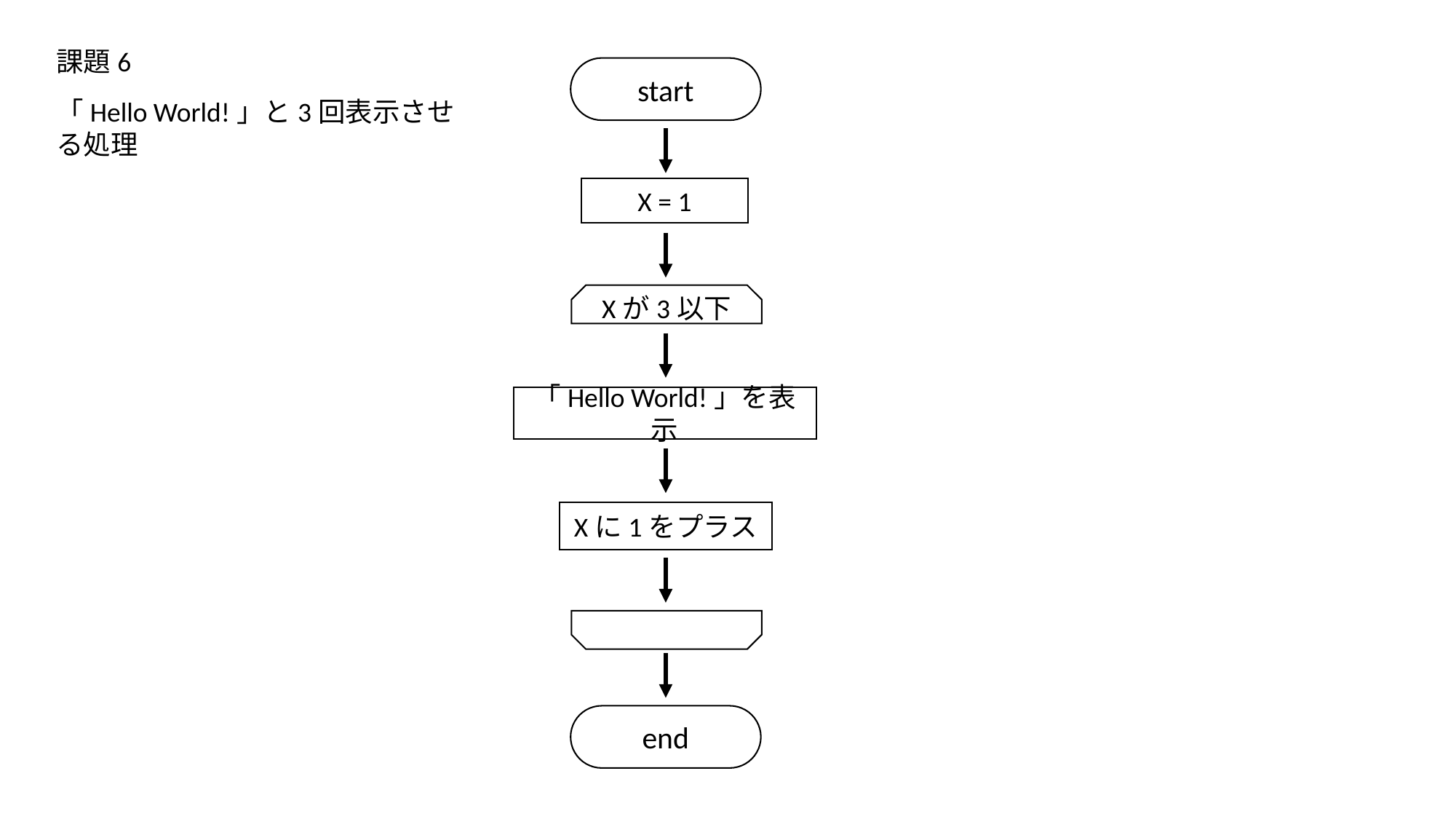

課題6
start
「Hello World!」と3回表示させる処理
X = 1
Xが3以下
「Hello World!」を表示
Xに1をプラス

end